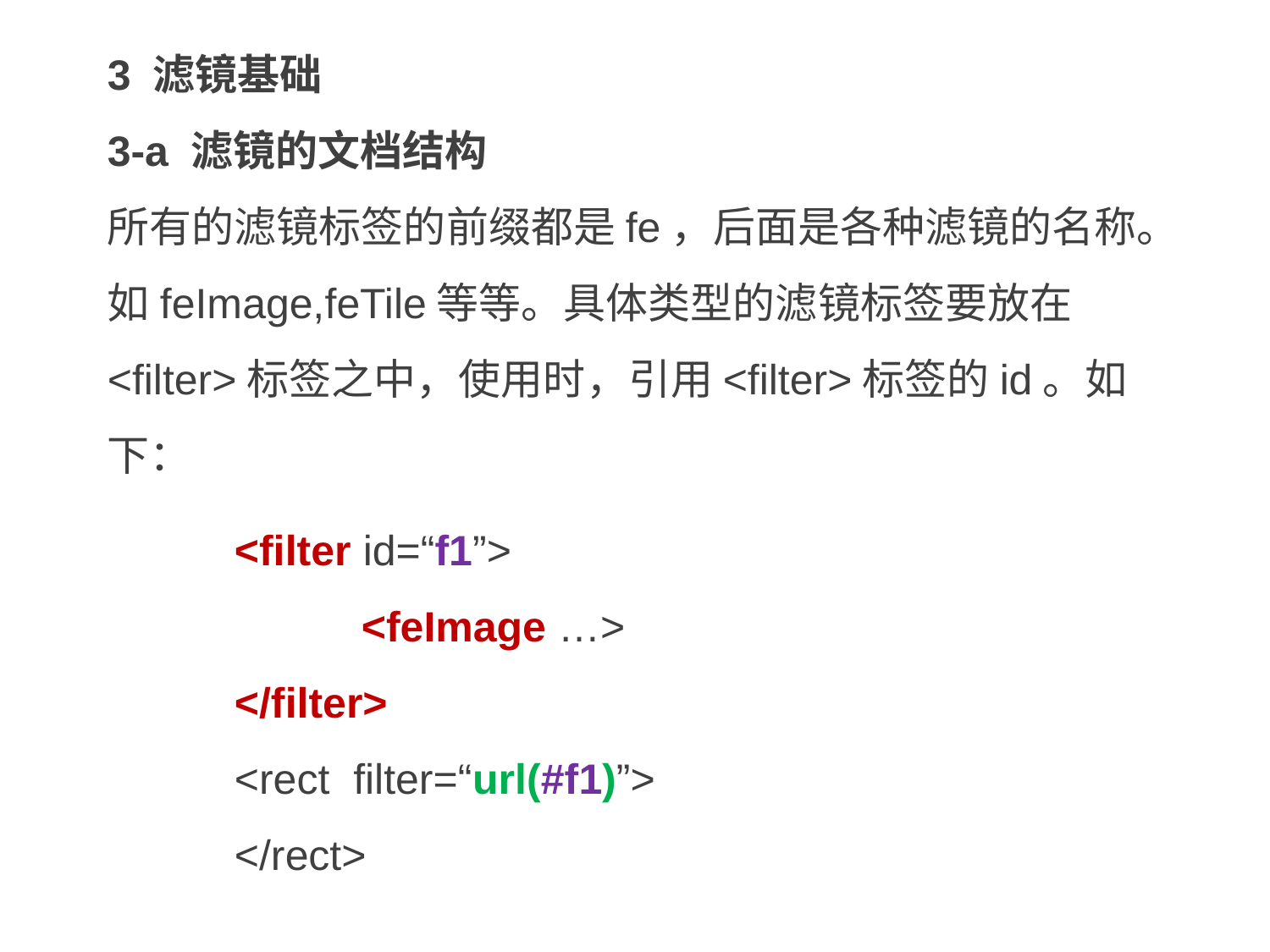

3 滤镜基础
3-a 滤镜的文档结构
所有的滤镜标签的前缀都是fe，后面是各种滤镜的名称。如feImage,feTile等等。具体类型的滤镜标签要放在<filter>标签之中，使用时，引用<filter>标签的id。如下：

	<filter id=“f1”>
		<feImage …>
	</filter>
	<rect  filter=“url(#f1)”>
	</rect>